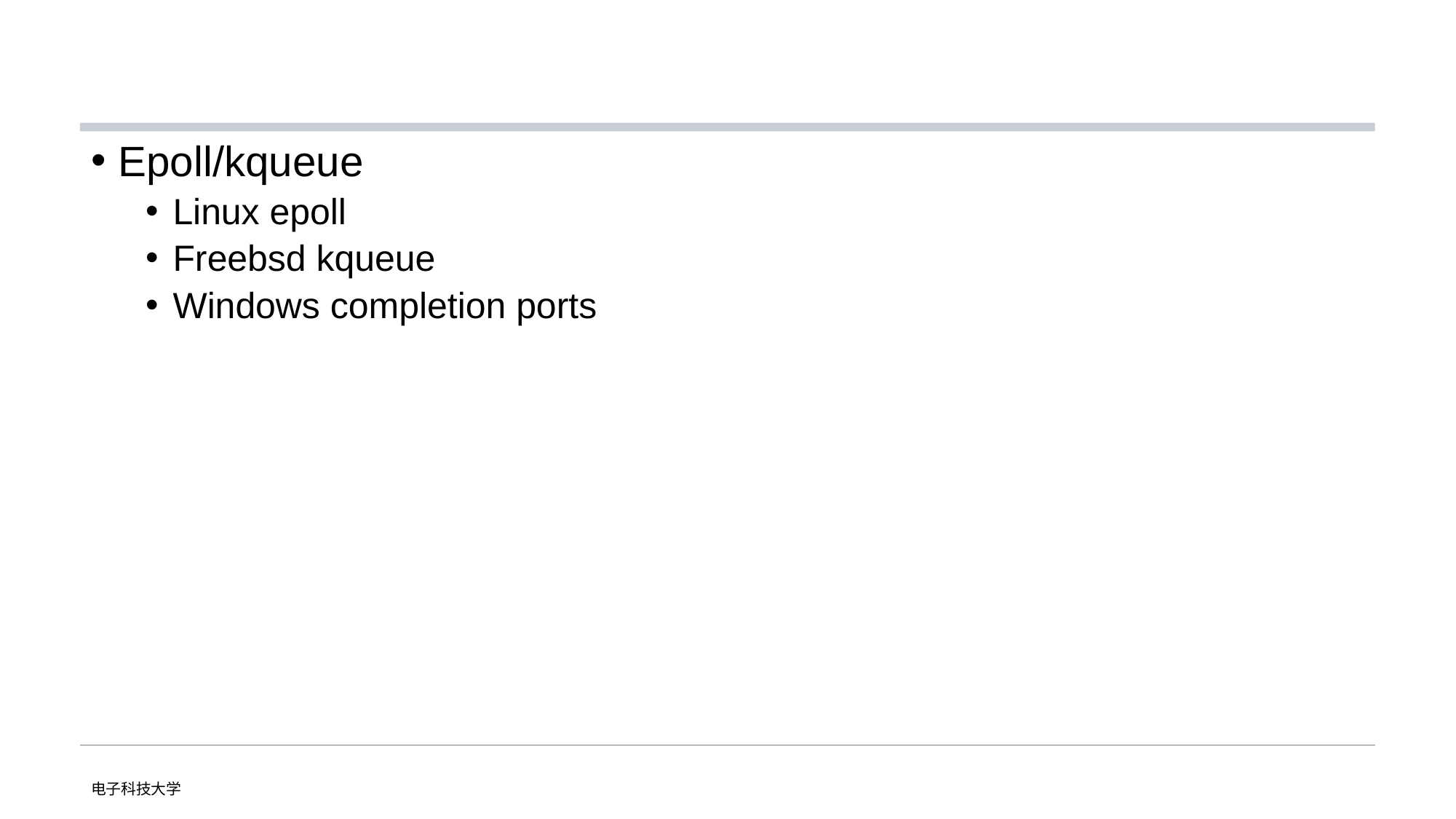

#
Epoll/kqueue
Linux epoll
Freebsd kqueue
Windows completion ports
电子科技大学